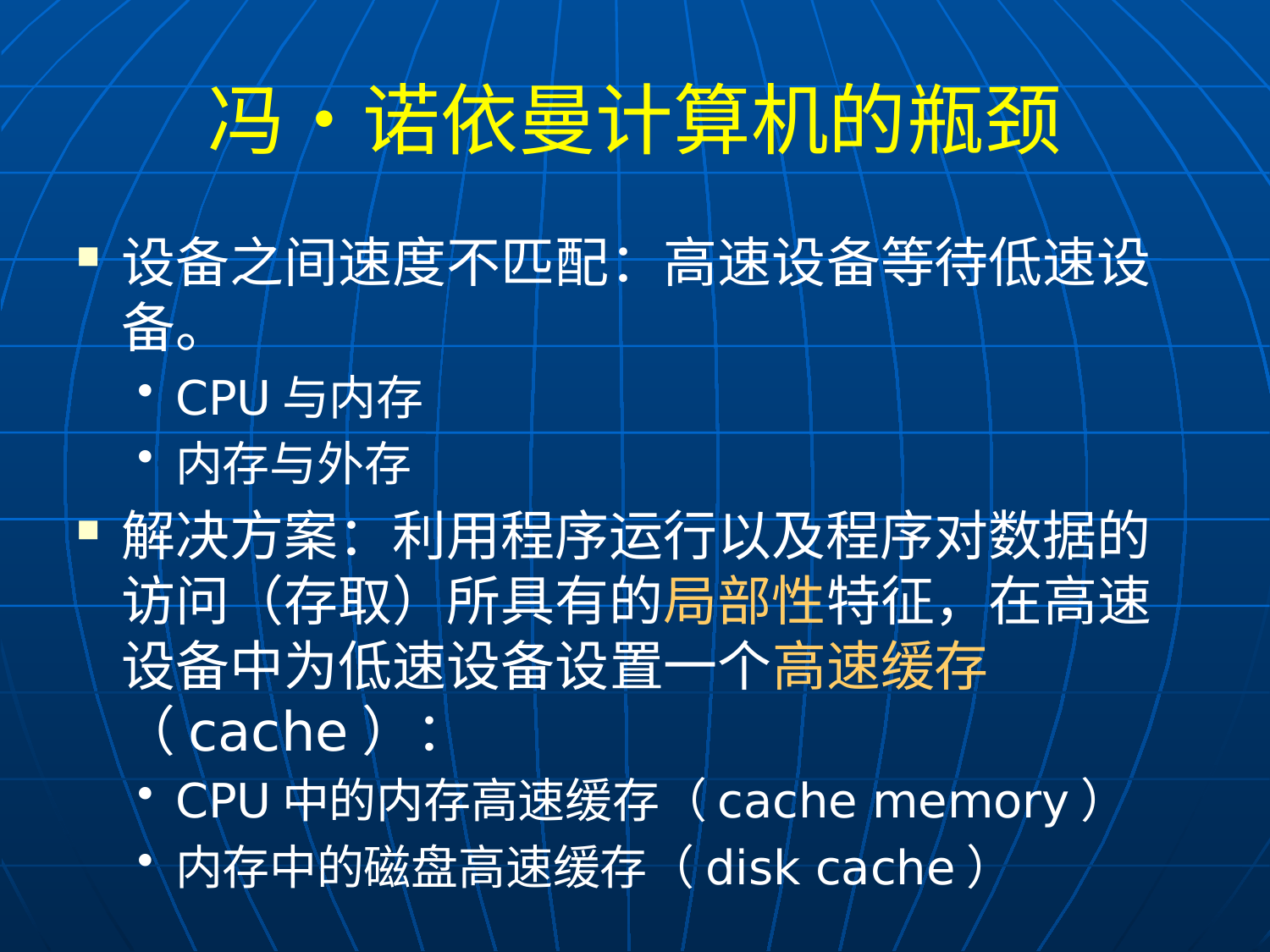

# 冯•诺依曼计算机的瓶颈
设备之间速度不匹配：高速设备等待低速设备。
CPU与内存
内存与外存
解决方案：利用程序运行以及程序对数据的访问（存取）所具有的局部性特征，在高速设备中为低速设备设置一个高速缓存（cache）：
CPU中的内存高速缓存（cache memory）
内存中的磁盘高速缓存（disk cache）